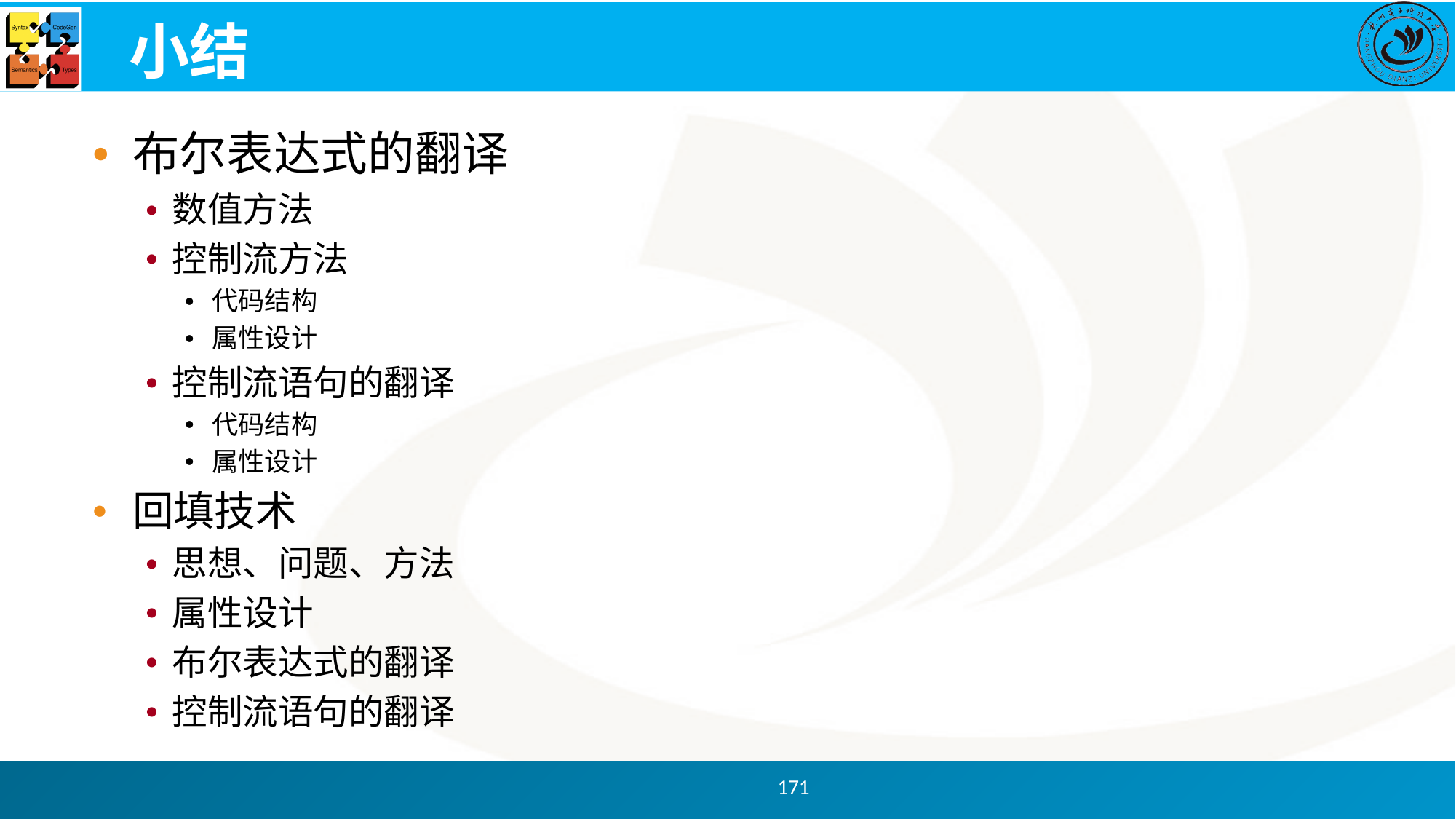

# 小结
布尔表达式的翻译
数值方法
控制流方法
代码结构
属性设计
控制流语句的翻译
代码结构
属性设计
回填技术
思想、问题、方法
属性设计
布尔表达式的翻译
控制流语句的翻译
171